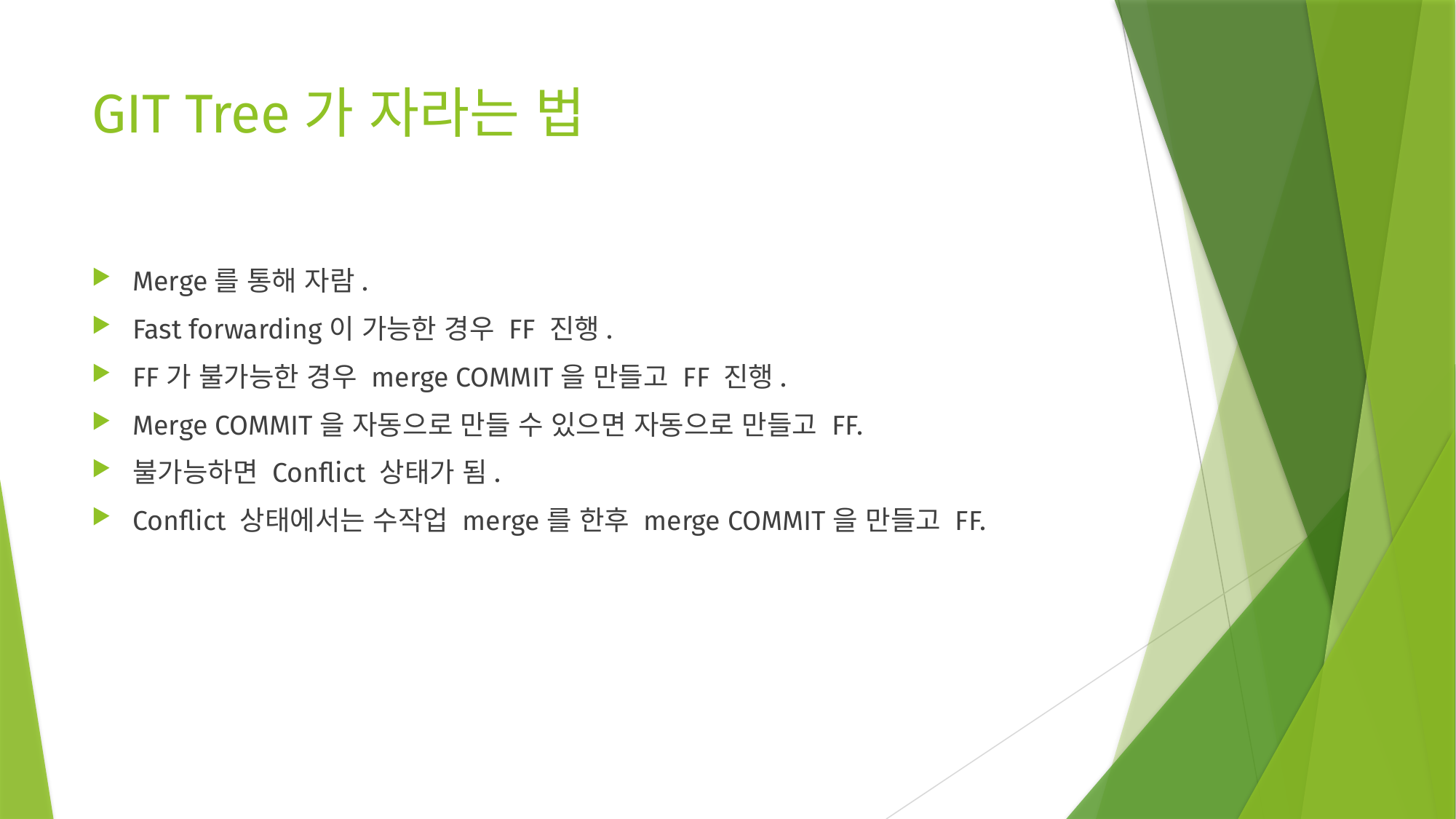

# GIT Tree가 자라는 법
Merge를 통해 자람.
Fast forwarding이 가능한 경우 FF 진행.
FF가 불가능한 경우 merge COMMIT을 만들고 FF 진행.
Merge COMMIT을 자동으로 만들 수 있으면 자동으로 만들고 FF.
불가능하면 Conflict 상태가 됨.
Conflict 상태에서는 수작업 merge를 한후 merge COMMIT을 만들고 FF.